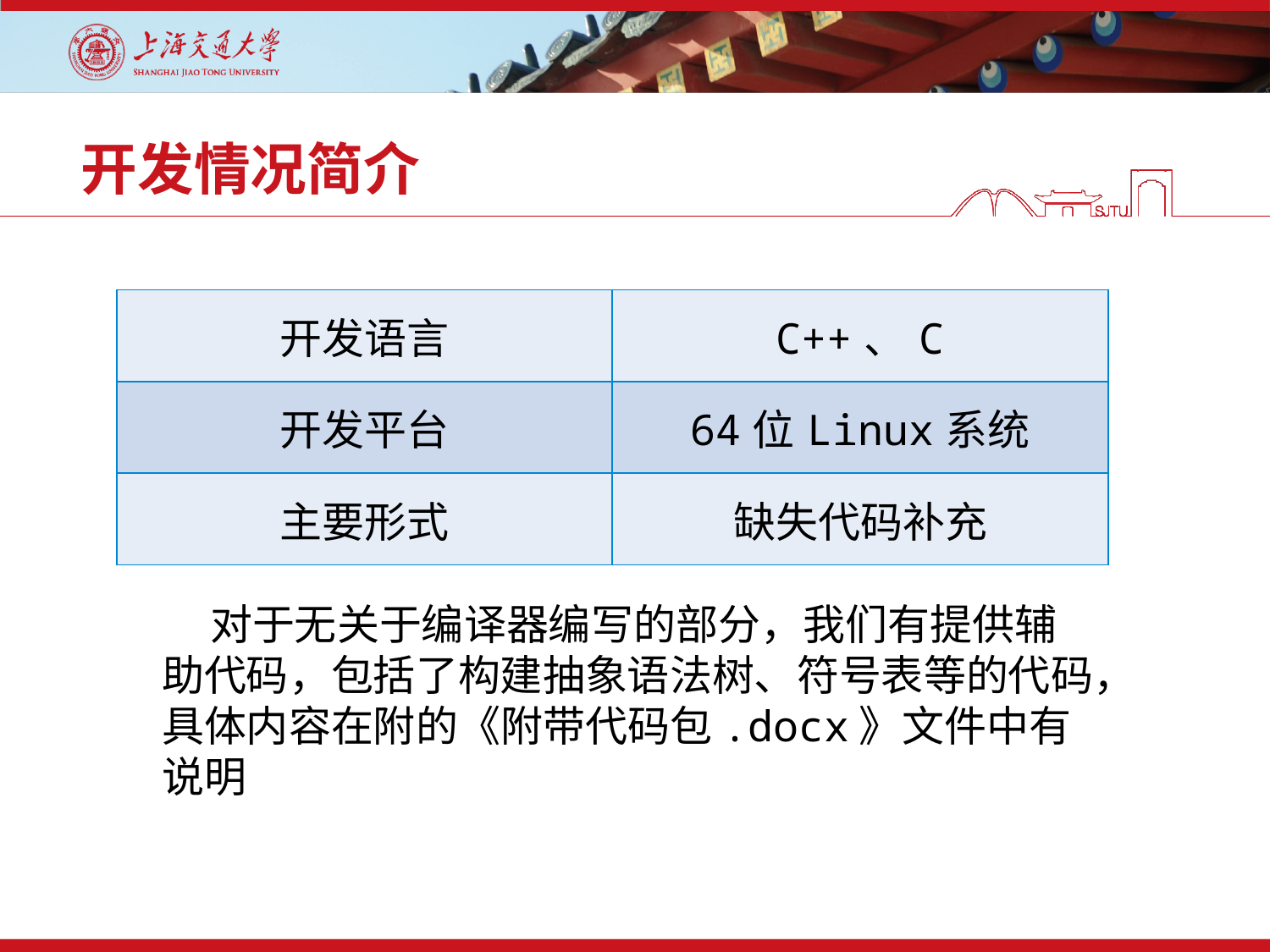

# 开发情况简介
| 开发语言 | C++、C |
| --- | --- |
| 开发平台 | 64位Linux系统 |
| 主要形式 | 缺失代码补充 |
    对于无关于编译器编写的部分，我们有提供辅助代码，包括了构建抽象语法树、符号表等的代码，具体内容在附的《附带代码包.docx》文件中有说明